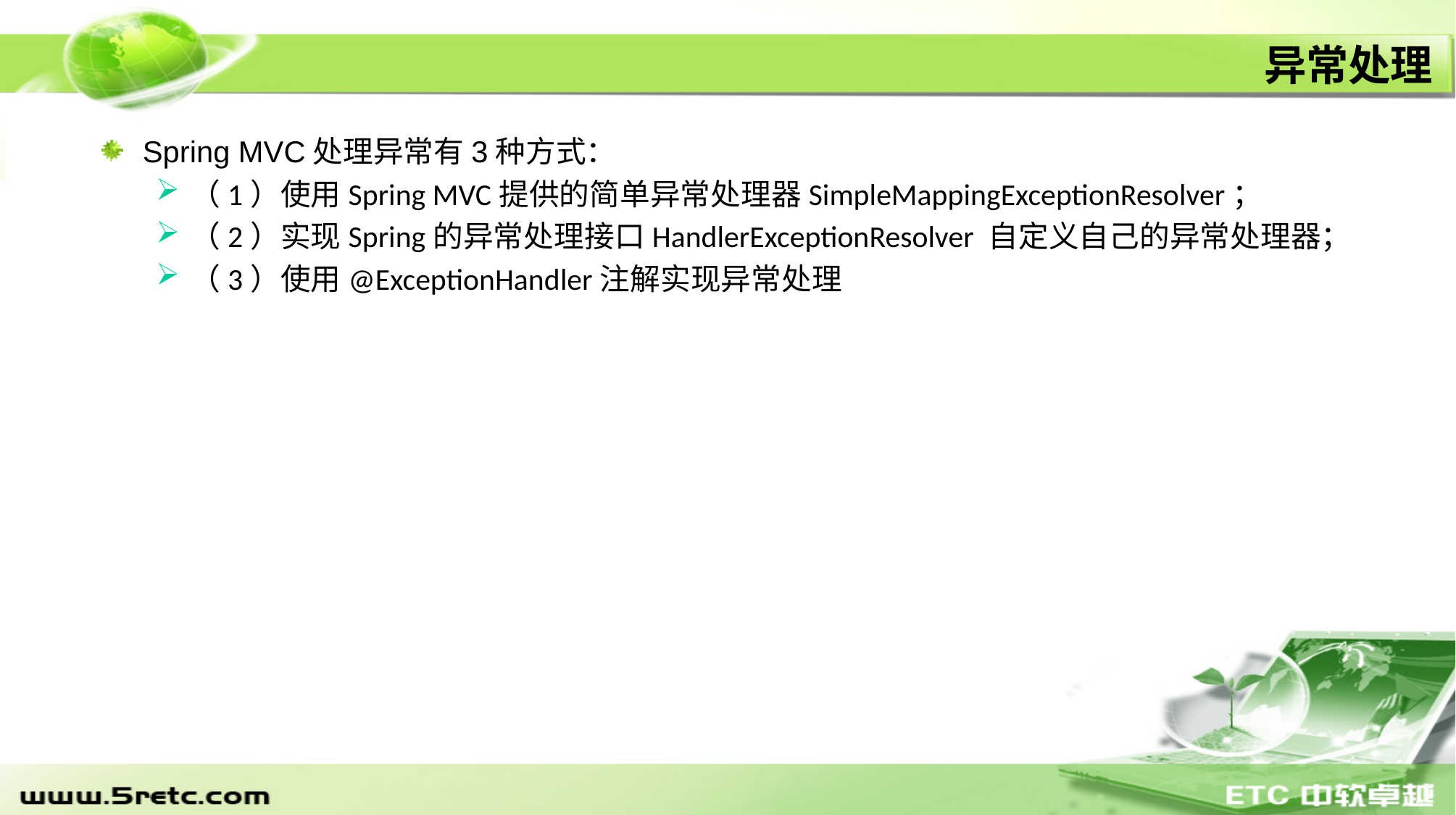

# 异常处理
Spring MVC处理异常有3种方式：
（1）使用Spring MVC提供的简单异常处理器SimpleMappingExceptionResolver；
（2）实现Spring的异常处理接口HandlerExceptionResolver 自定义自己的异常处理器；
（3）使用@ExceptionHandler注解实现异常处理